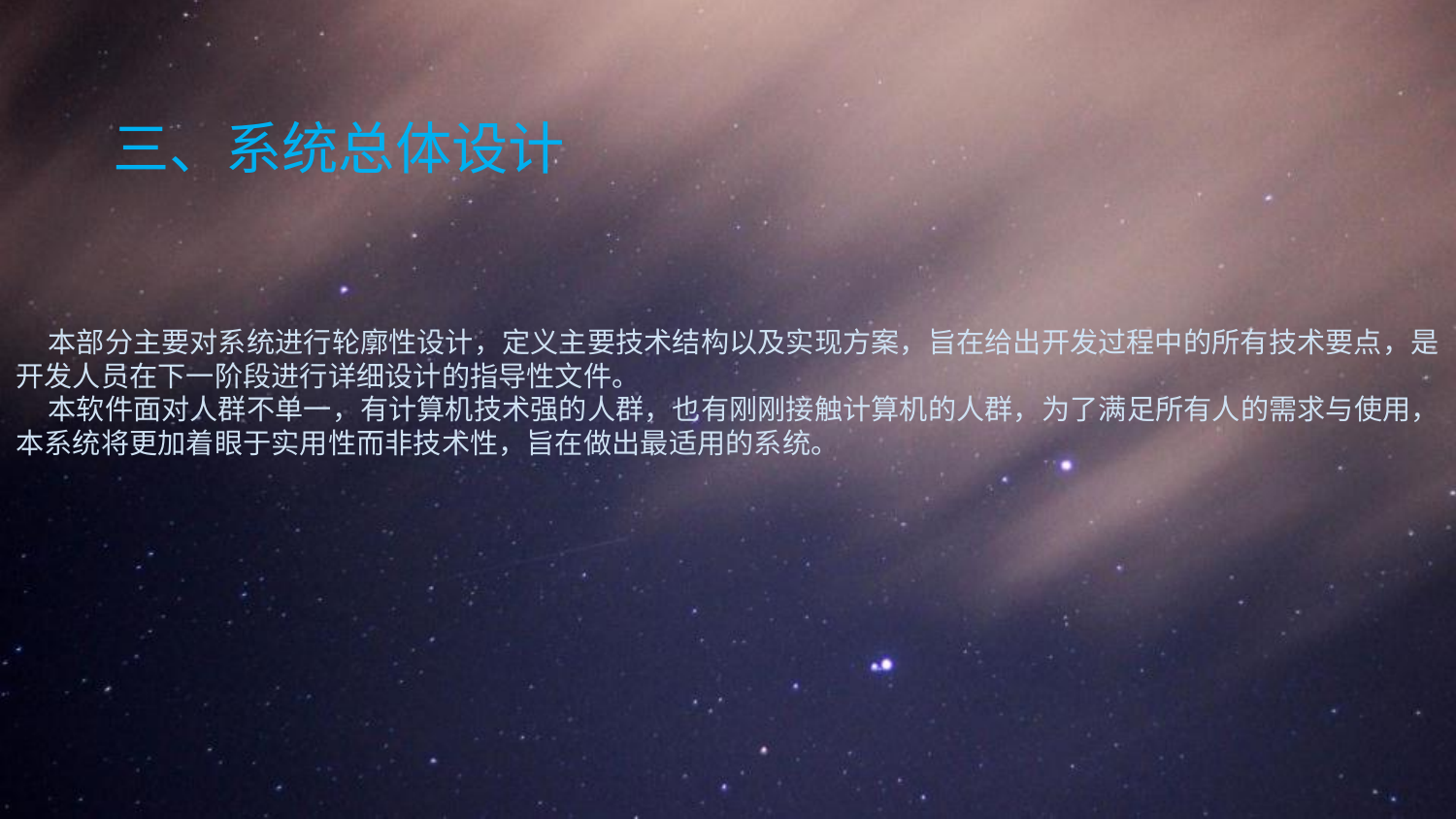

三、系统总体设计
    本部分主要对系统进行轮廓性设计，定义主要技术结构以及实现方案，旨在给出开发过程中的所有技术要点，是
开发人员在下一阶段进行详细设计的指导性文件。
    本软件面对人群不单一，有计算机技术强的人群，也有刚刚接触计算机的人群，为了满足所有人的需求与使用，
本系统将更加着眼于实用性而非技术性，旨在做出最适用的系统。